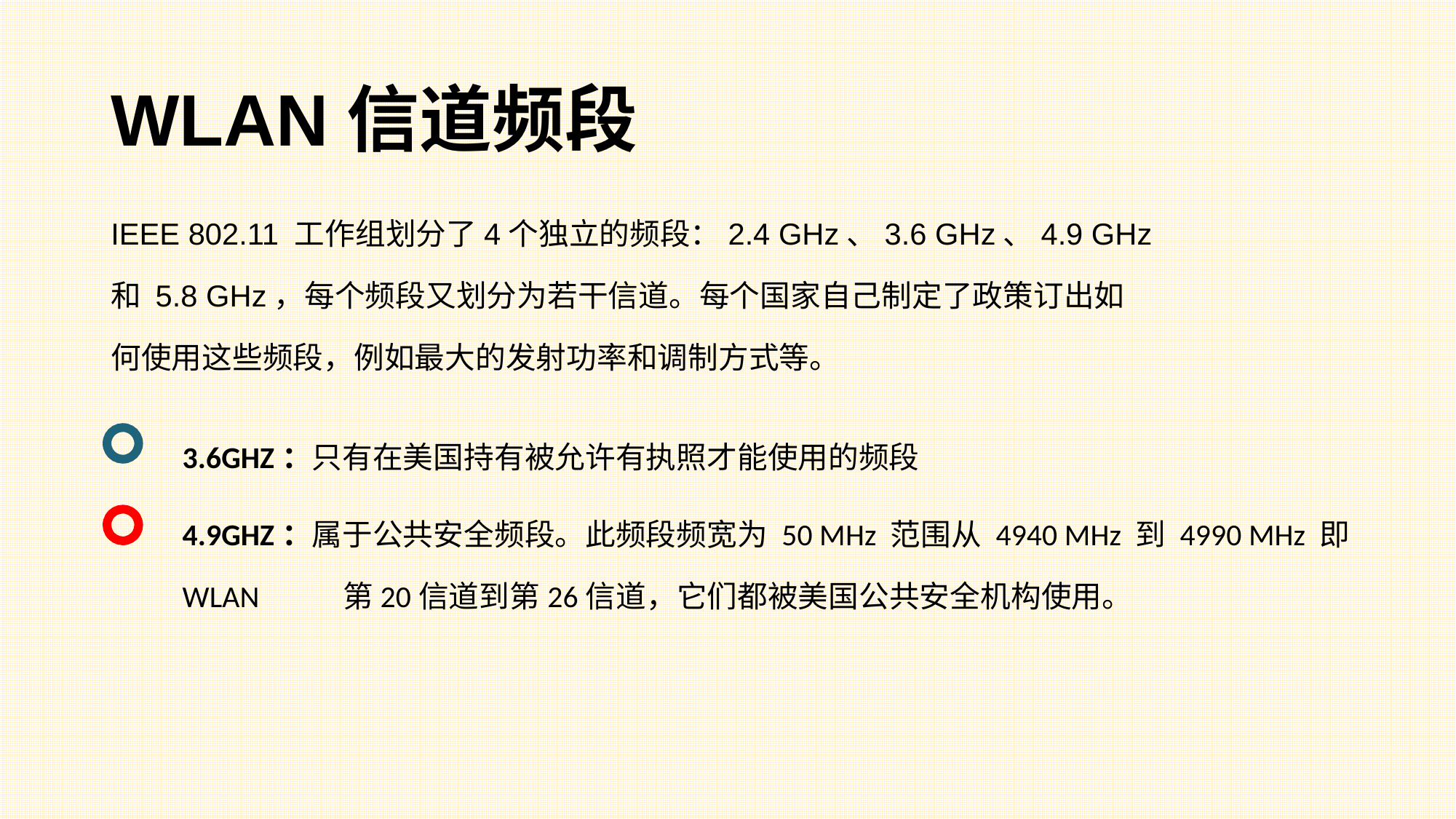

# WLAN信道频段
IEEE 802.11 工作组划分了4个独立的频段：2.4 GHz、3.6 GHz、4.9 GHz 和 5.8 GHz，每个频段又划分为若干信道。每个国家自己制定了政策订出如何使用这些频段，例如最大的发射功率和调制方式等。
3.6GHZ：只有在美国持有被允许有执照才能使用的频段
4.9GHZ：属于公共安全频段。此频段频宽为 50 MHz 范围从 4940 MHz 到 4990 MHz 即 WLAN           第20信道到第26信道，它们都被美国公共安全机构使用。